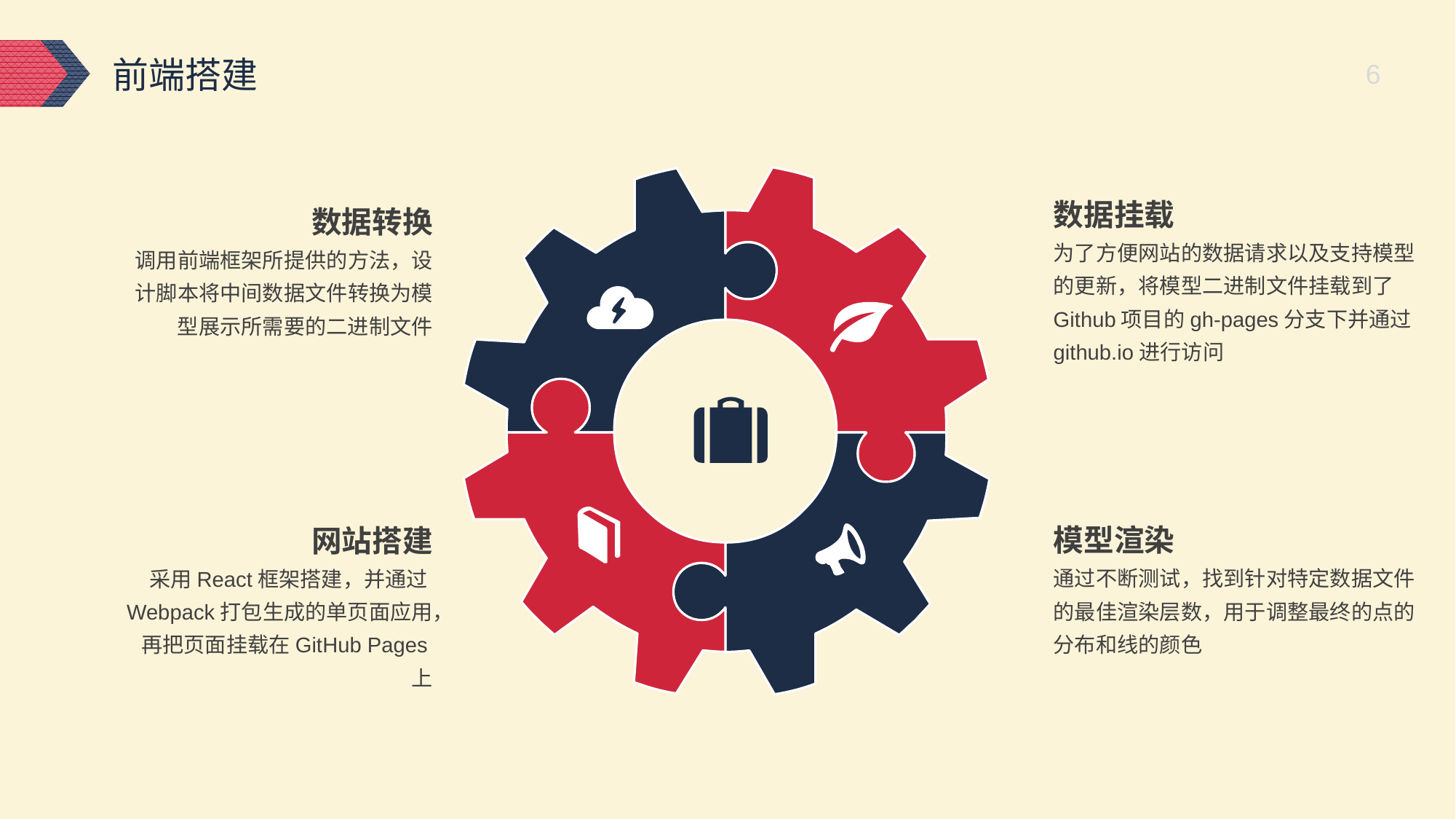

前端搭建

数据挂载
为了方便网站的数据请求以及支持模型的更新，将模型二进制文件挂载到了Github项目的gh-pages分支下并通过github.io进行访问
数据转换
调用前端框架所提供的方法，设计脚本将中间数据文件转换为模型展示所需要的二进制文件

网站搭建
采用React框架搭建，并通过Webpack打包生成的单页面应用，再把页面挂载在GitHub Pages上
模型渲染
通过不断测试，找到针对特定数据文件的最佳渲染层数，用于调整最终的点的分布和线的颜色